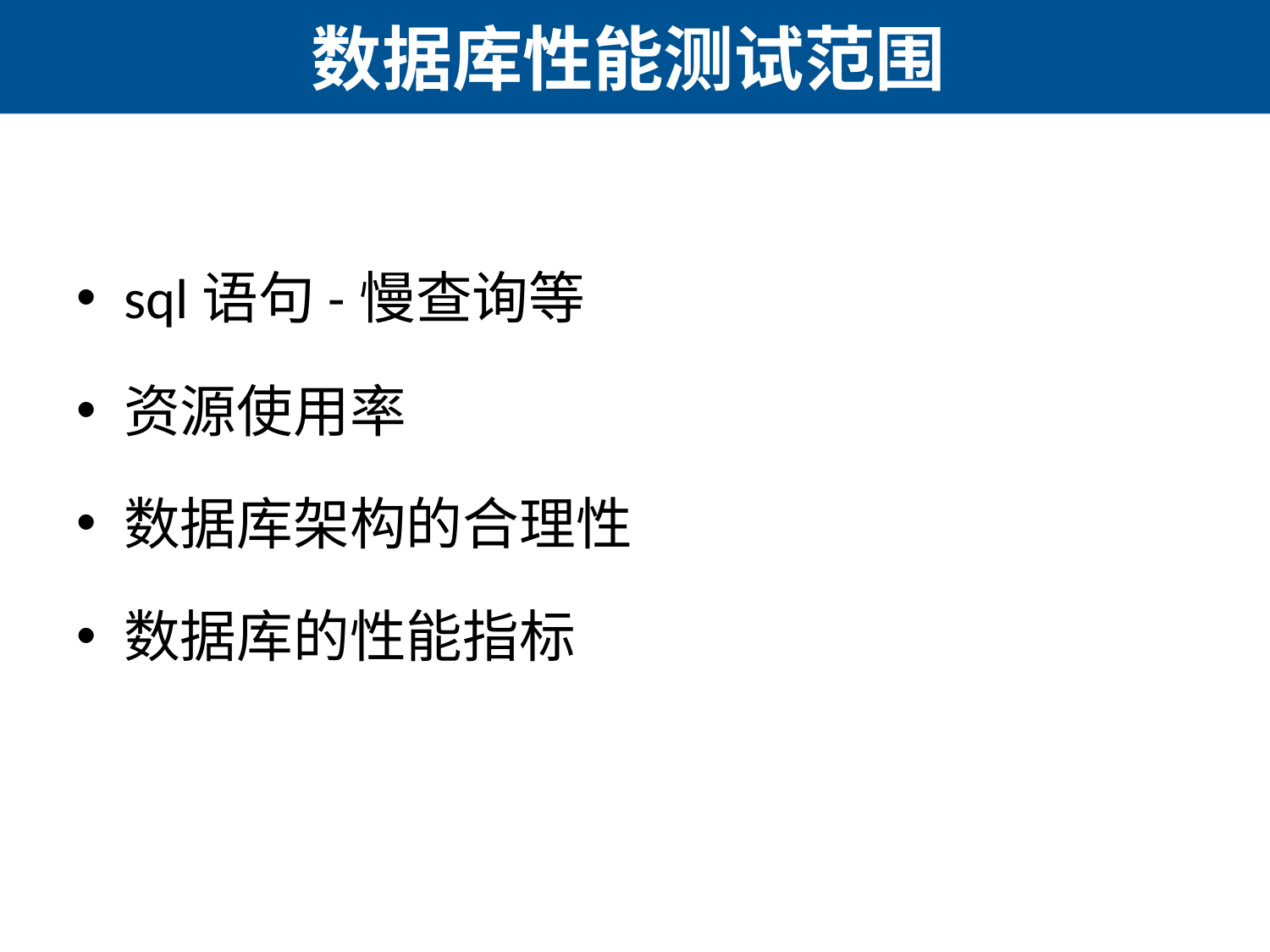

# 数据库性能测试范围
sql语句-慢查询等
资源使用率
数据库架构的合理性
数据库的性能指标